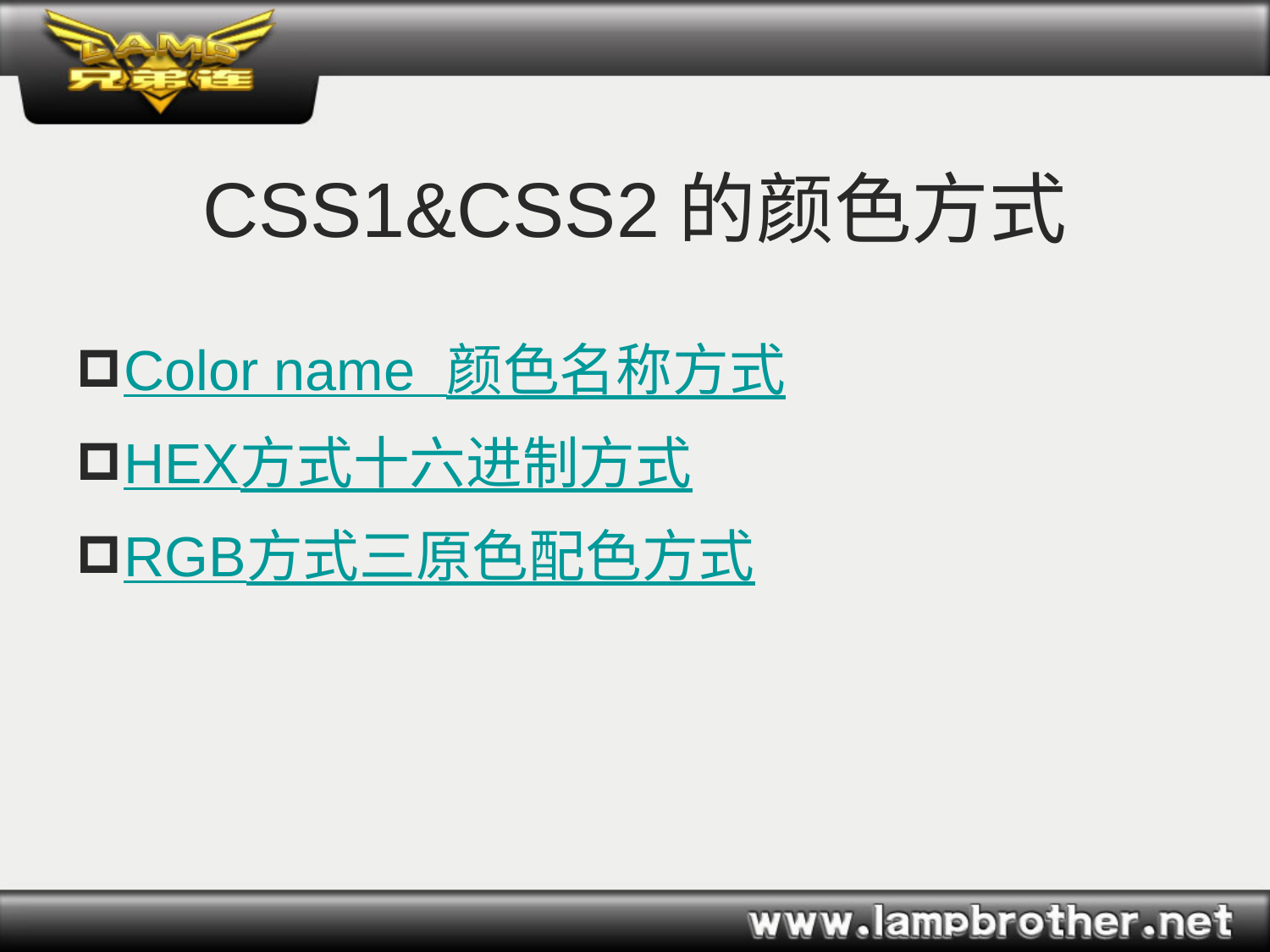

# CSS1&CSS2的颜色方式
Color name  颜色名称方式
HEX方式	十六进制方式
RGB方式	三原色配色方式